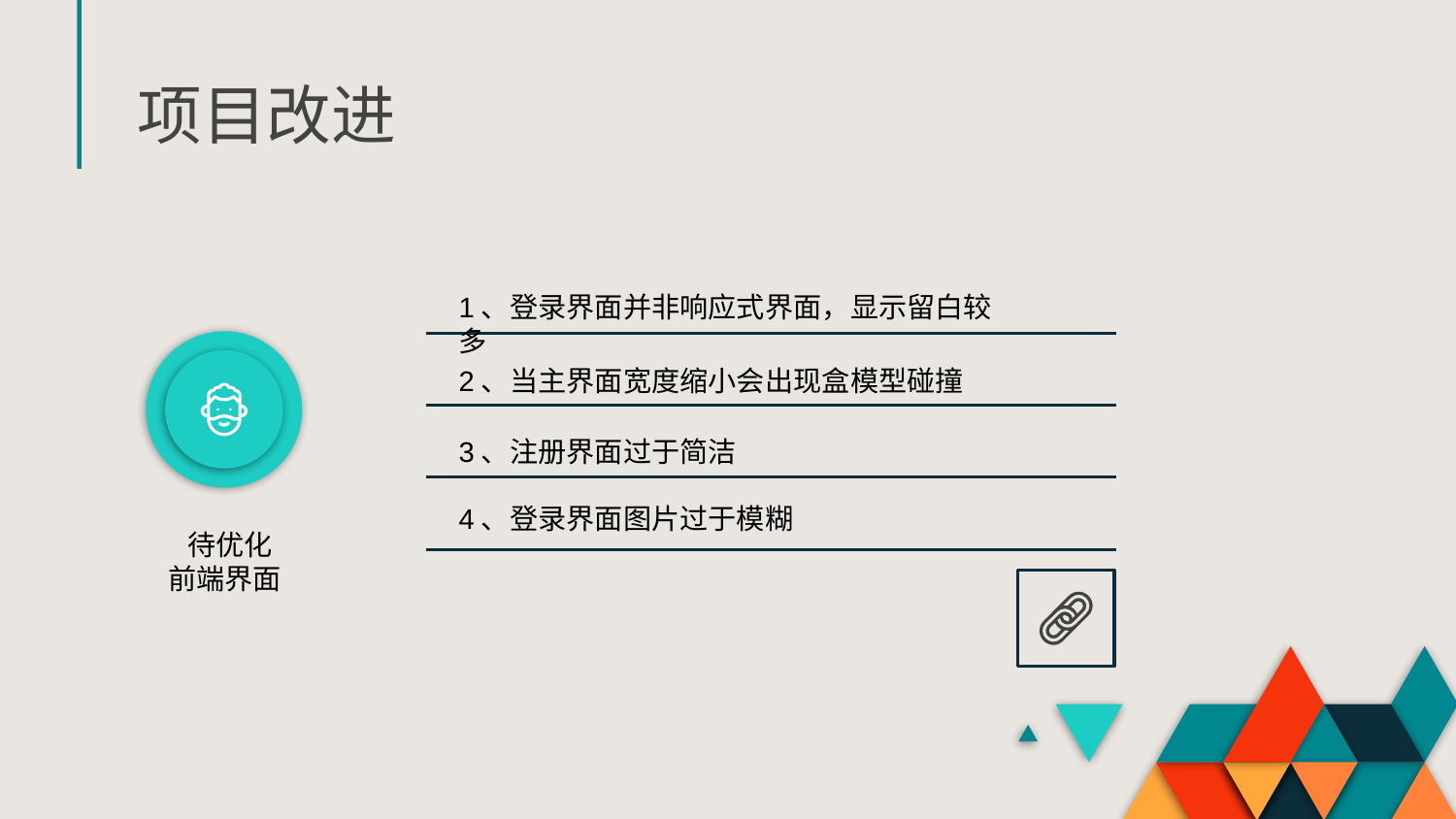

# 项目改进
1、登录界面并非响应式界面，显示留白较多

2、当主界面宽度缩小会出现盒模型碰撞

3、注册界面过于简洁
4、登录界面图片过于模糊
  待优化
前端界面